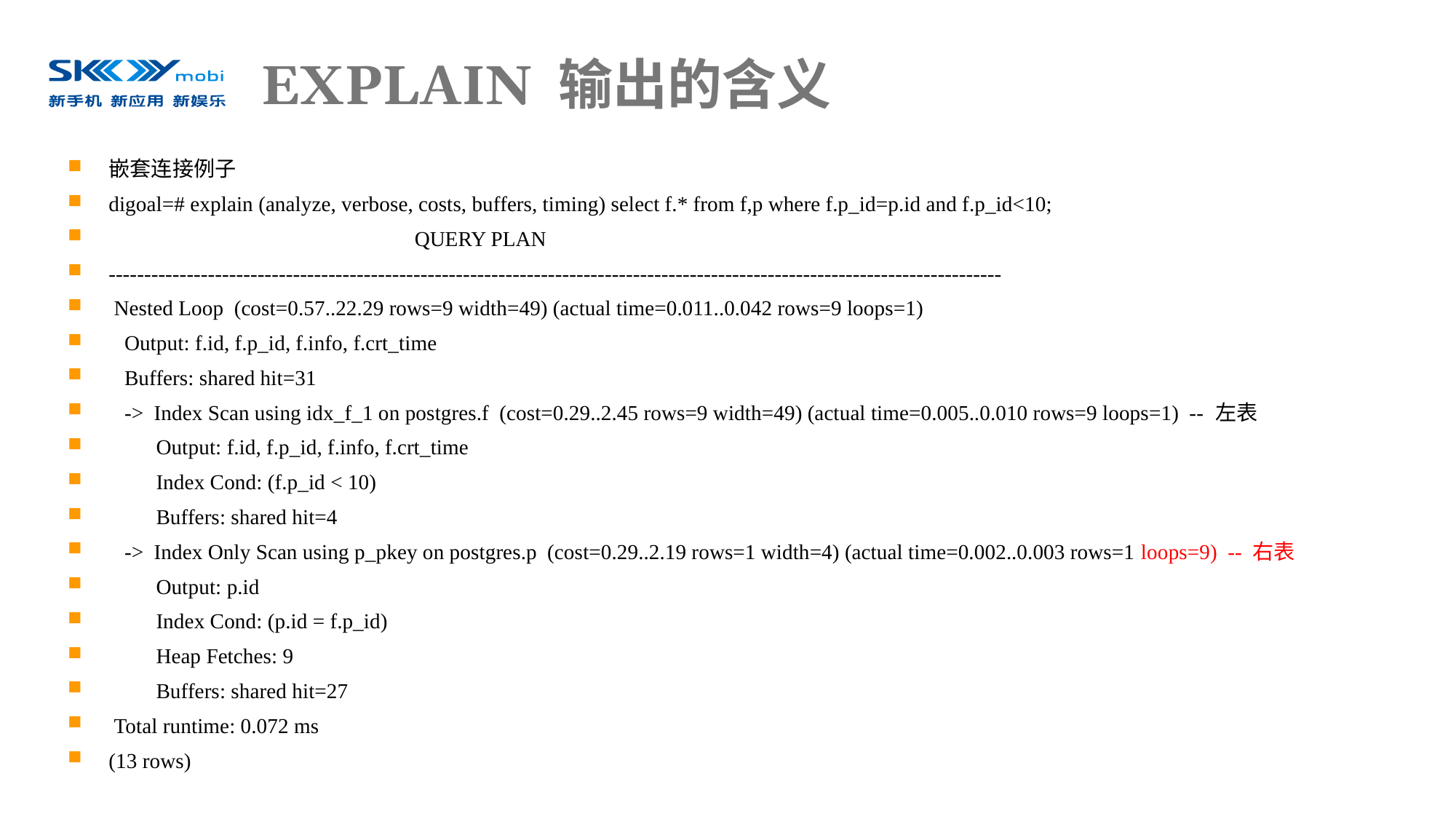

# EXPLAIN 输出的含义
嵌套连接例子
digoal=# explain (analyze, verbose, costs, buffers, timing) select f.* from f,p where f.p_id=p.id and f.p_id<10;
                                                          QUERY PLAN
------------------------------------------------------------------------------------------------------------------------------
 Nested Loop  (cost=0.57..22.29 rows=9 width=49) (actual time=0.011..0.042 rows=9 loops=1)
   Output: f.id, f.p_id, f.info, f.crt_time
   Buffers: shared hit=31
   ->  Index Scan using idx_f_1 on postgres.f  (cost=0.29..2.45 rows=9 width=49) (actual time=0.005..0.010 rows=9 loops=1)  -- 左表
         Output: f.id, f.p_id, f.info, f.crt_time
         Index Cond: (f.p_id < 10)
         Buffers: shared hit=4
   ->  Index Only Scan using p_pkey on postgres.p  (cost=0.29..2.19 rows=1 width=4) (actual time=0.002..0.003 rows=1 loops=9)  -- 右表
         Output: p.id
         Index Cond: (p.id = f.p_id)
         Heap Fetches: 9
         Buffers: shared hit=27
 Total runtime: 0.072 ms
(13 rows)